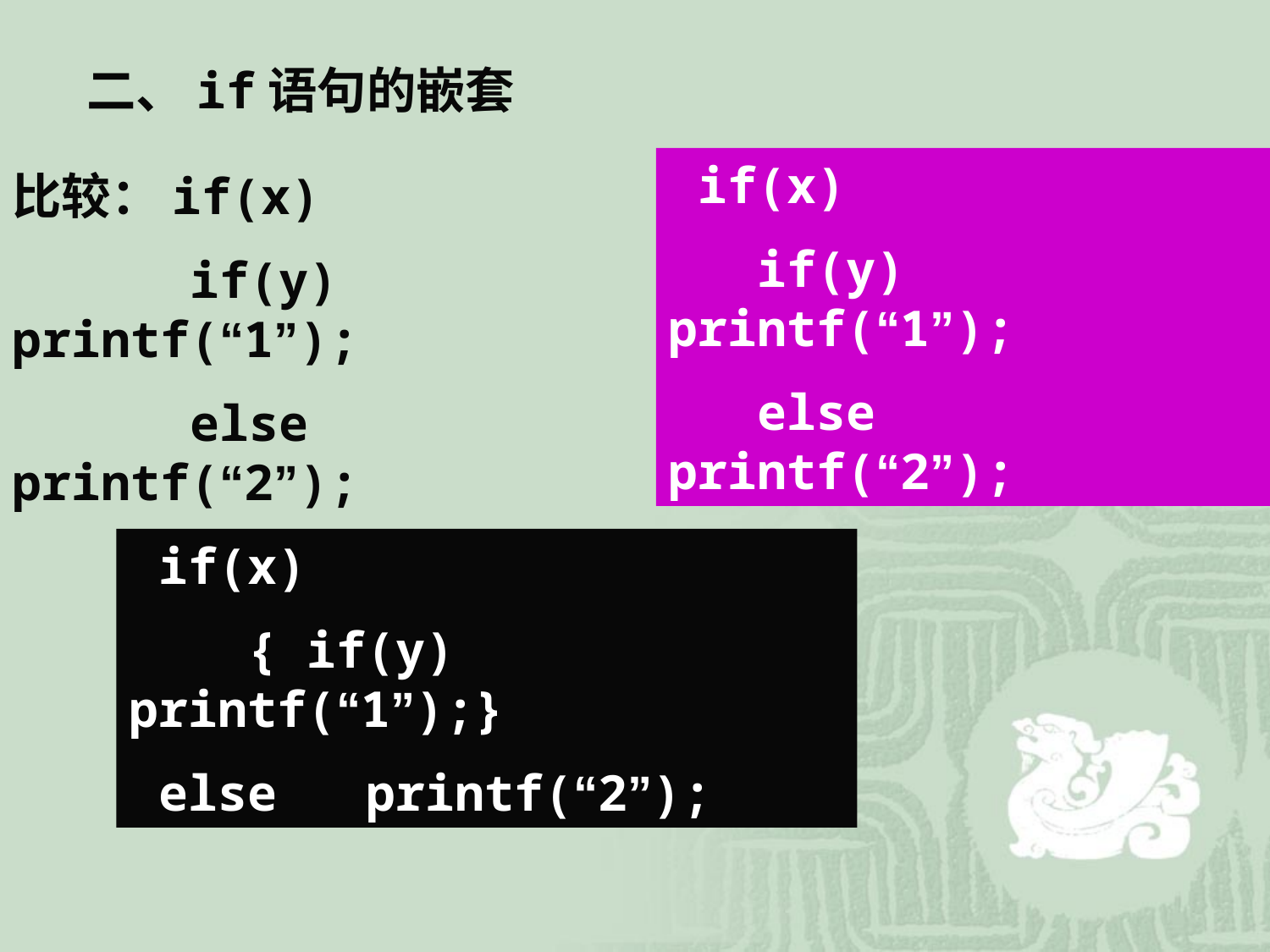

二、if语句的嵌套
 if(x)
   if(y)   printf(“1”);
   else    printf(“2”);
比较：if(x)
      if(y)   printf(“1”);
      else    printf(“2”);
 if(x)
    { if(y)   printf(“1”);}
 else   printf(“2”);